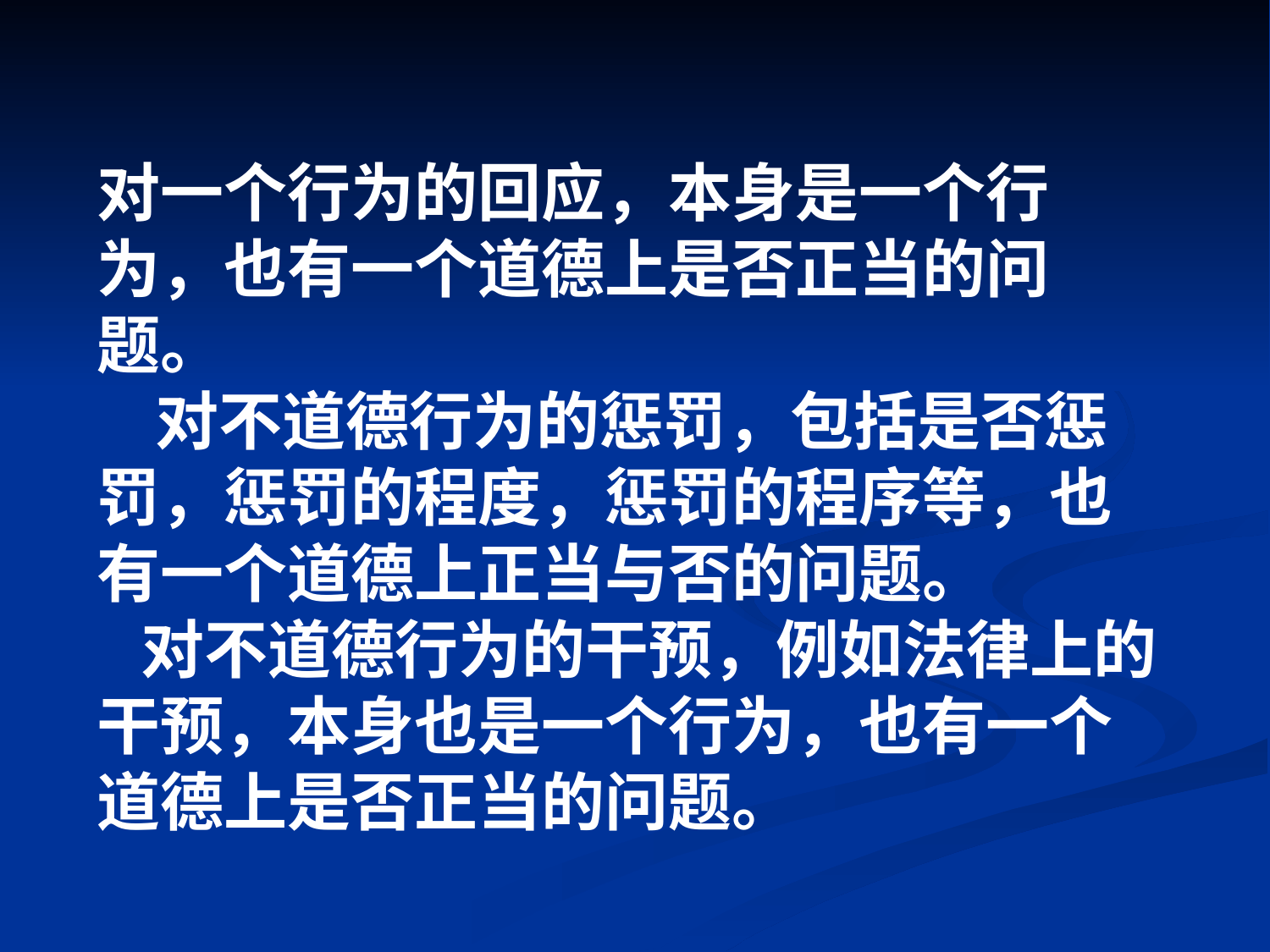

对一个行为的回应，本身是一个行为，也有一个道德上是否正当的问题。
   对不道德行为的惩罚，包括是否惩罚，惩罚的程度，惩罚的程序等，也有一个道德上正当与否的问题。
  对不道德行为的干预，例如法律上的干预，本身也是一个行为，也有一个道德上是否正当的问题。